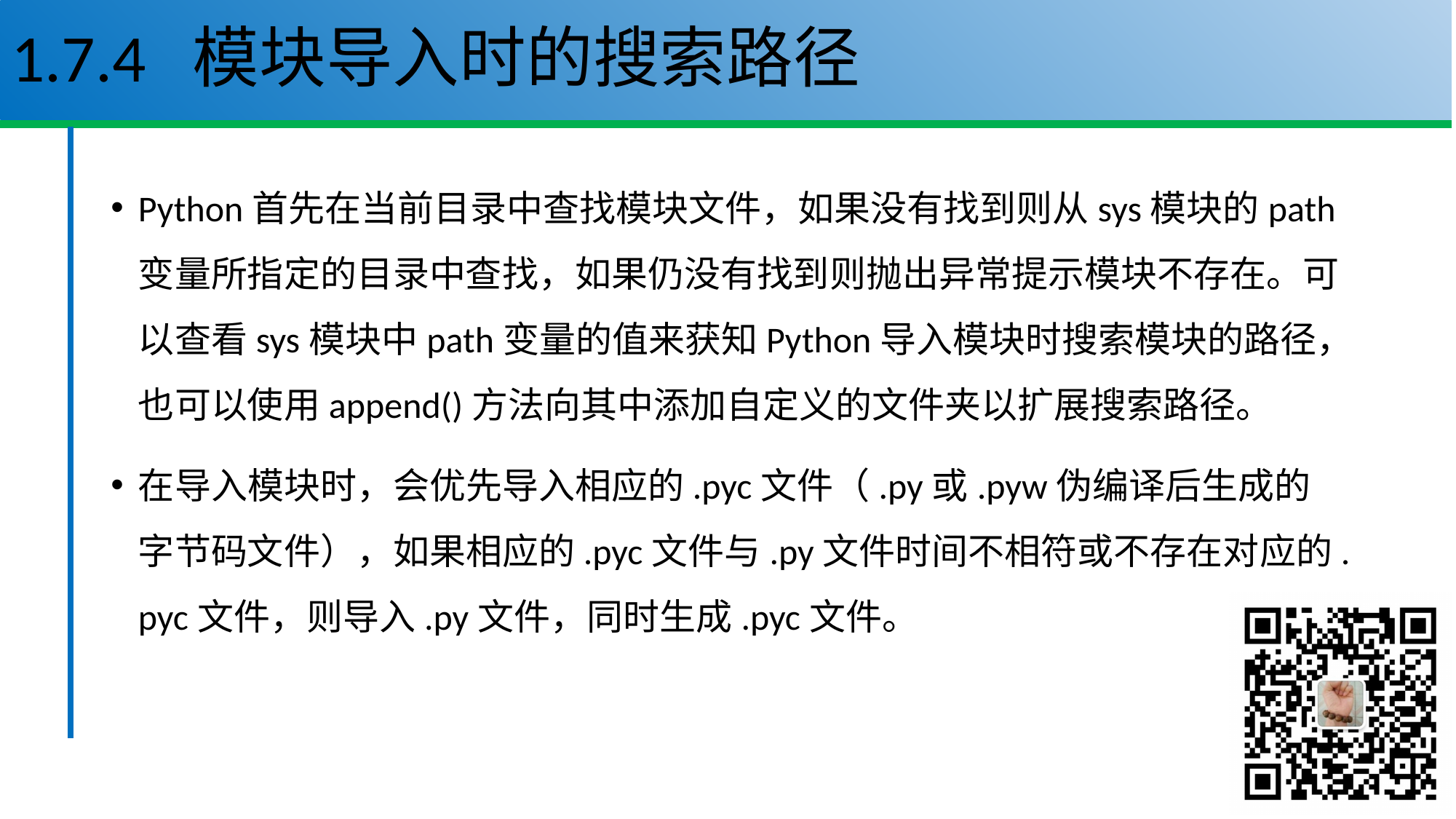

# 1.7.4  模块导入时的搜索路径
Python首先在当前目录中查找模块文件，如果没有找到则从sys模块的path变量所指定的目录中查找，如果仍没有找到则抛出异常提示模块不存在。可以查看sys模块中path变量的值来获知Python导入模块时搜索模块的路径，也可以使用append()方法向其中添加自定义的文件夹以扩展搜索路径。
在导入模块时，会优先导入相应的.pyc文件（.py或.pyw伪编译后生成的字节码文件），如果相应的.pyc文件与.py文件时间不相符或不存在对应的.pyc文件，则导入.py文件，同时生成.pyc文件。
27